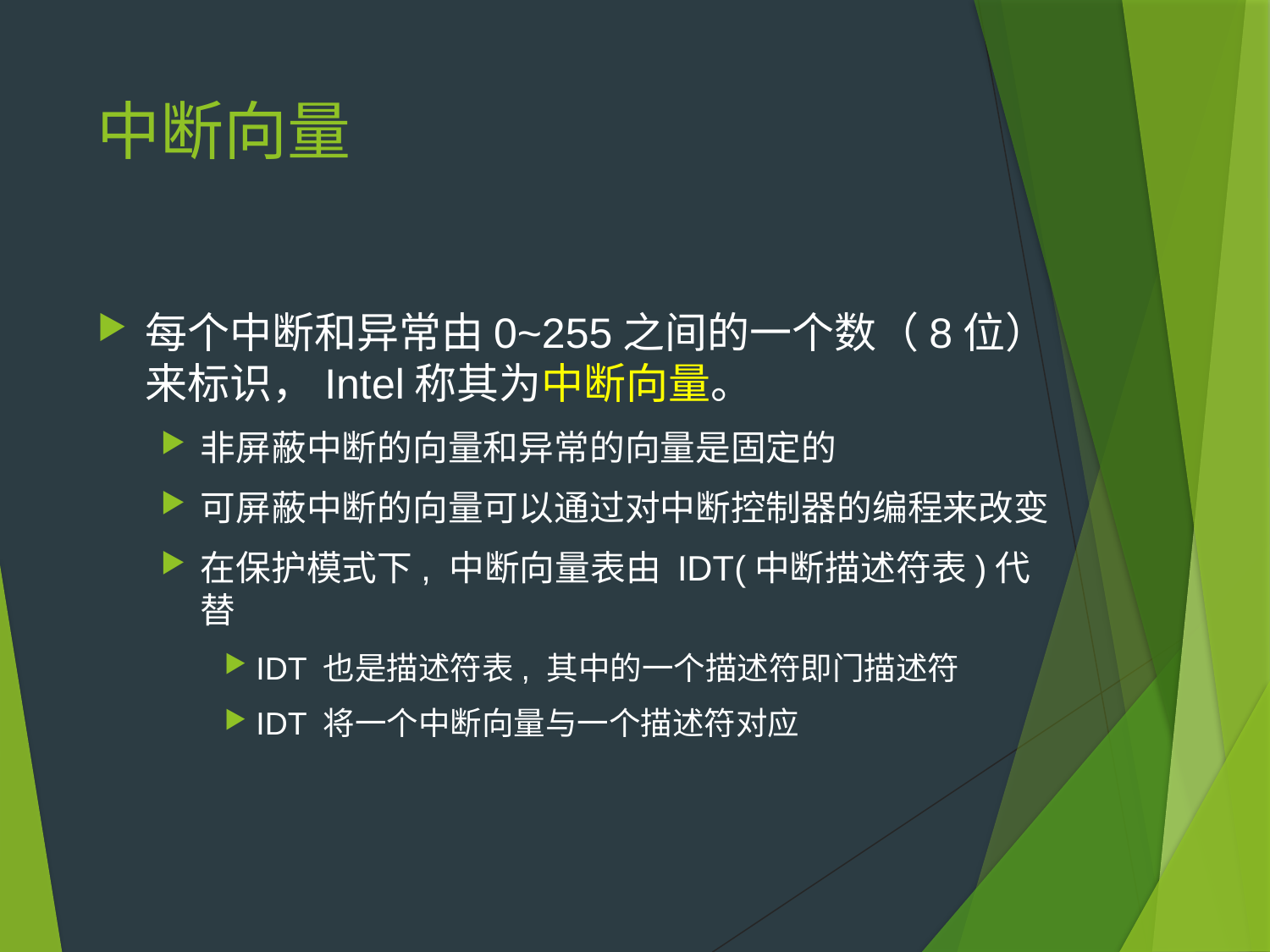

# 中断向量
每个中断和异常由0~255之间的一个数（8位）来标识，Intel称其为中断向量。
非屏蔽中断的向量和异常的向量是固定的
可屏蔽中断的向量可以通过对中断控制器的编程来改变
在保护模式下, 中断向量表由 IDT(中断描述符表)代替
IDT 也是描述符表, 其中的一个描述符即门描述符
IDT 将一个中断向量与一个描述符对应